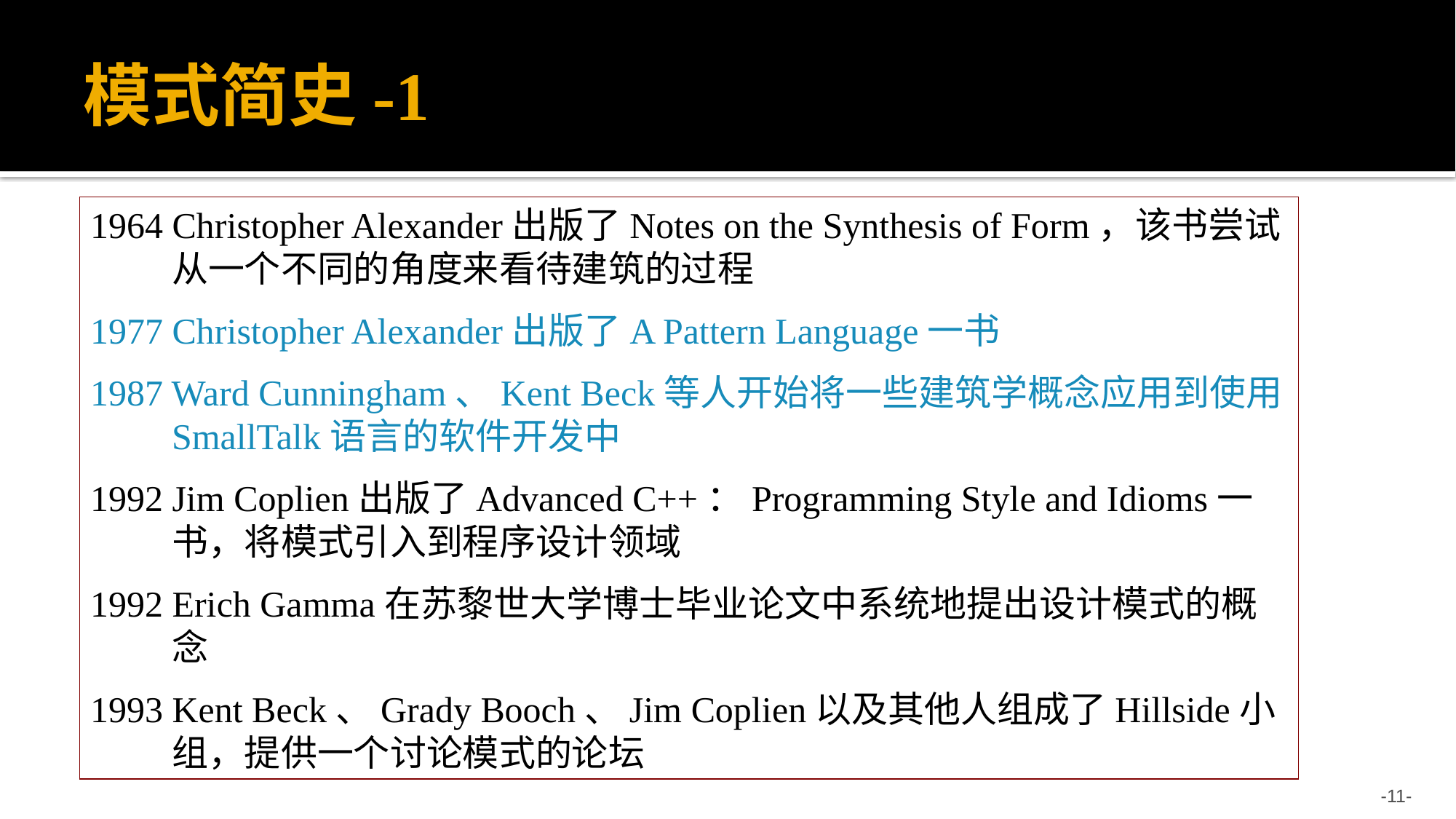

# 模式简史-1
1964 Christopher Alexander出版了Notes on the Synthesis of Form，该书尝试从一个不同的角度来看待建筑的过程
1977 Christopher Alexander出版了A Pattern Language一书
1987 Ward Cunningham、Kent Beck等人开始将一些建筑学概念应用到使用SmallTalk语言的软件开发中
1992 Jim Coplien出版了Advanced C++：Programming Style and Idioms一书，将模式引入到程序设计领域
1992 Erich Gamma在苏黎世大学博士毕业论文中系统地提出设计模式的概念
1993 Kent Beck、Grady Booch、Jim Coplien以及其他人组成了Hillside小组，提供一个讨论模式的论坛
-11-